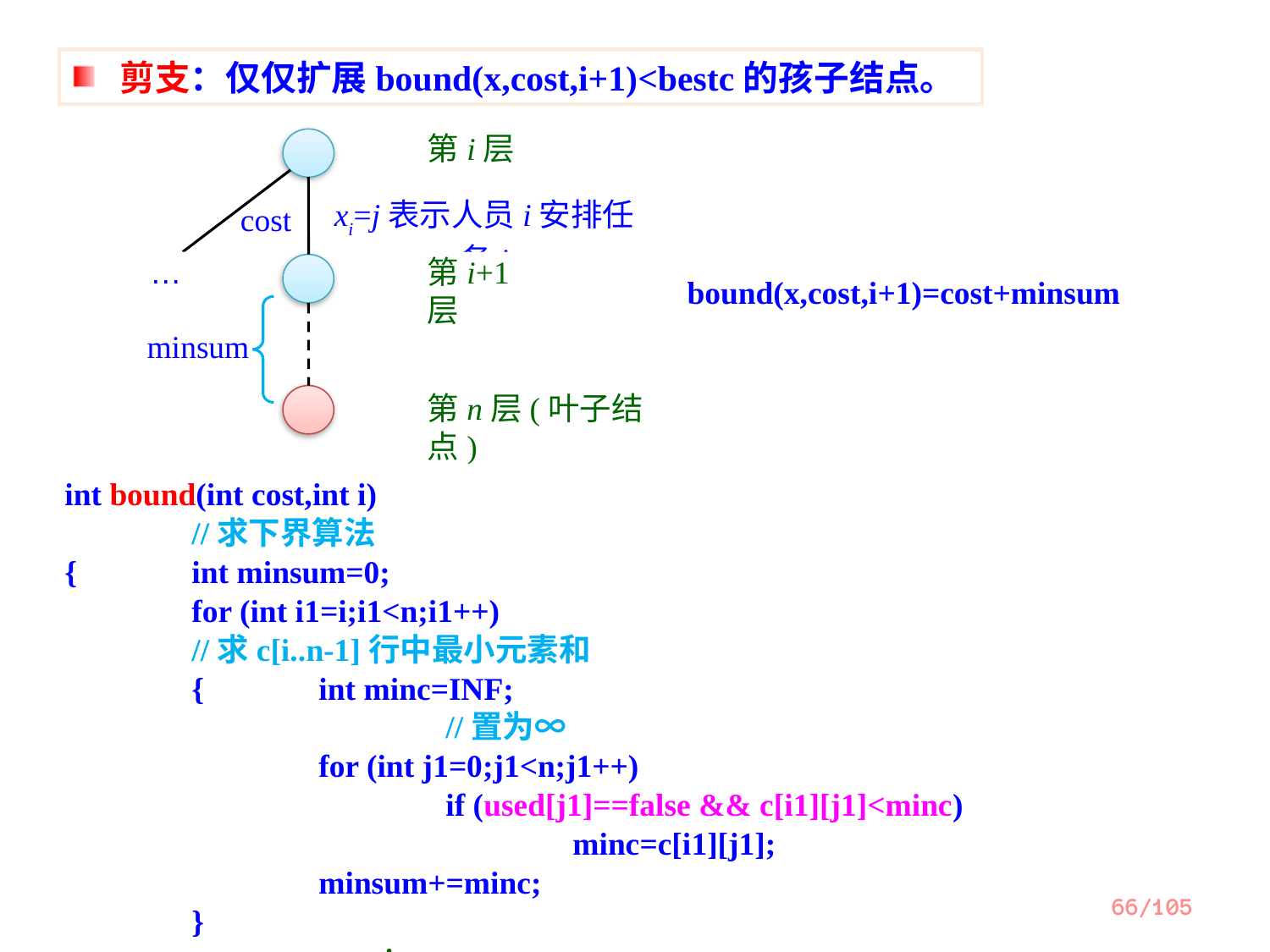

剪支：仅仅扩展bound(x,cost,i+1)<bestc的孩子结点。

第i层

xi=j表示人员i安排任务j
cost
…
第i+1层

minsum

第n层(叶子结点)
bound(x,cost,i+1)=cost+minsum
int bound(int cost,int i)								//求下界算法
{	int minsum=0;
	for (int i1=i;i1<n;i1++)							//求c[i..n-1]行中最小元素和
	{	int minc=INF;									//置为∞
		for (int j1=0;j1<n;j1++)
			if (used[j1]==false && c[i1][j1]<minc)
				minc=c[i1][j1];
		minsum+=minc;
	}
	return cost+minsum;
}
66/105